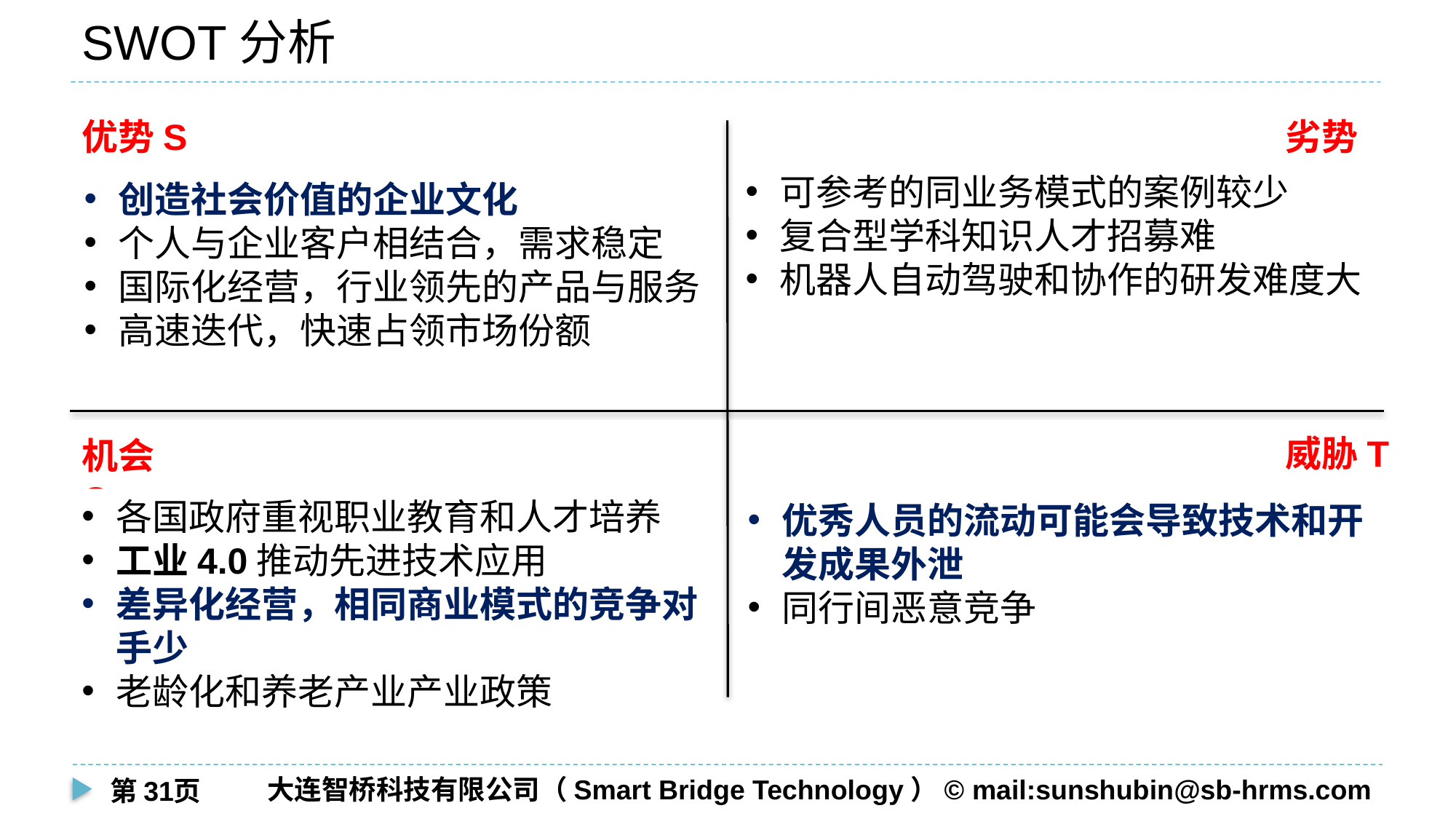

# SWOT分析
劣势W
优势S
可参考的同业务模式的案例较少
复合型学科知识人才招募难
机器人自动驾驶和协作的研发难度大
创造社会价值的企业文化
个人与企业客户相结合，需求稳定
国际化经营，行业领先的产品与服务
高速迭代，快速占领市场份额
威胁T
机会O
各国政府重视职业教育和人才培养
工业4.0推动先进技术应用
差异化经营，相同商业模式的竞争对手少
老龄化和养老产业产业政策
优秀人员的流动可能会导致技术和开发成果外泄
同行间恶意竞争
第31页